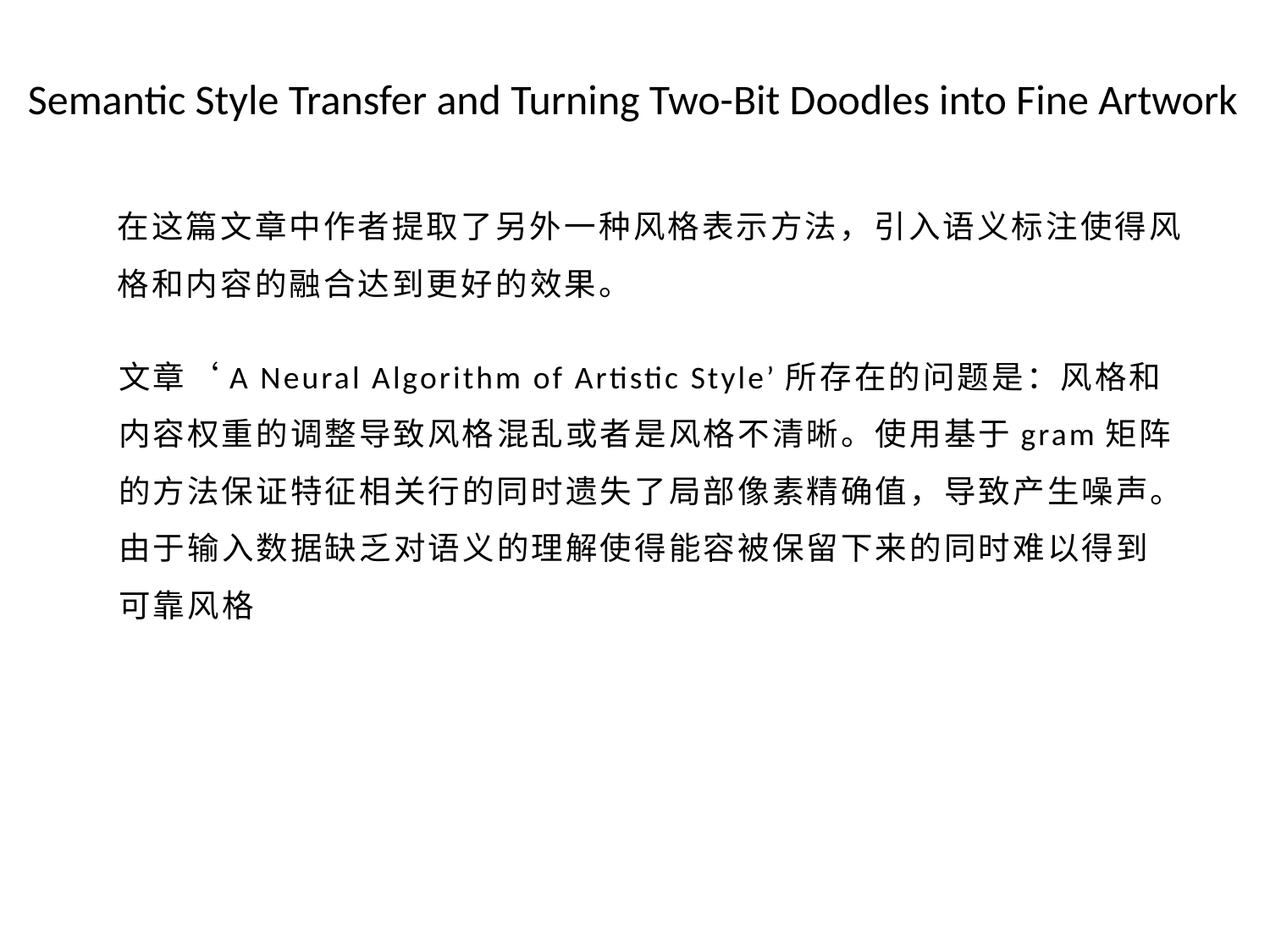

Semantic Style Transfer and Turning Two-Bit Doodles into Fine Artwork
在这篇文章中作者提取了另外一种风格表示方法，引入语义标注使得风格和内容的融合达到更好的效果。
文章‘A Neural Algorithm of Artistic Style’所存在的问题是：风格和内容权重的调整导致风格混乱或者是风格不清晰。使用基于gram矩阵的方法保证特征相关行的同时遗失了局部像素精确值，导致产生噪声。由于输入数据缺乏对语义的理解使得能容被保留下来的同时难以得到可靠风格